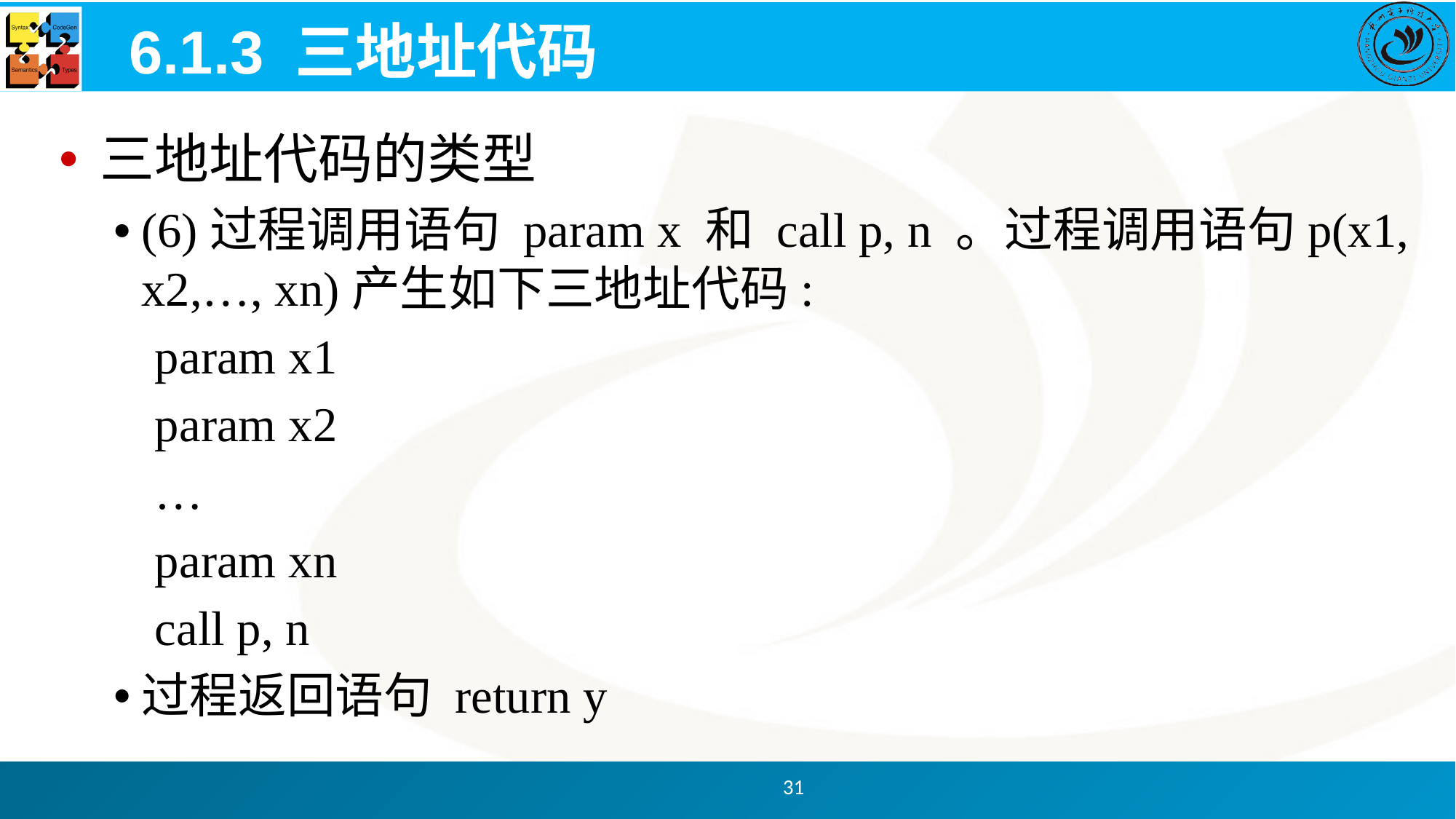

# 6.1.3 三地址代码
三地址代码的类型
(6)过程调用语句 param x 和 call p, n 。过程调用语句p(x1, x2,…, xn)产生如下三地址代码:
param x1
param x2
…
param xn
call p, n
过程返回语句 return y
31